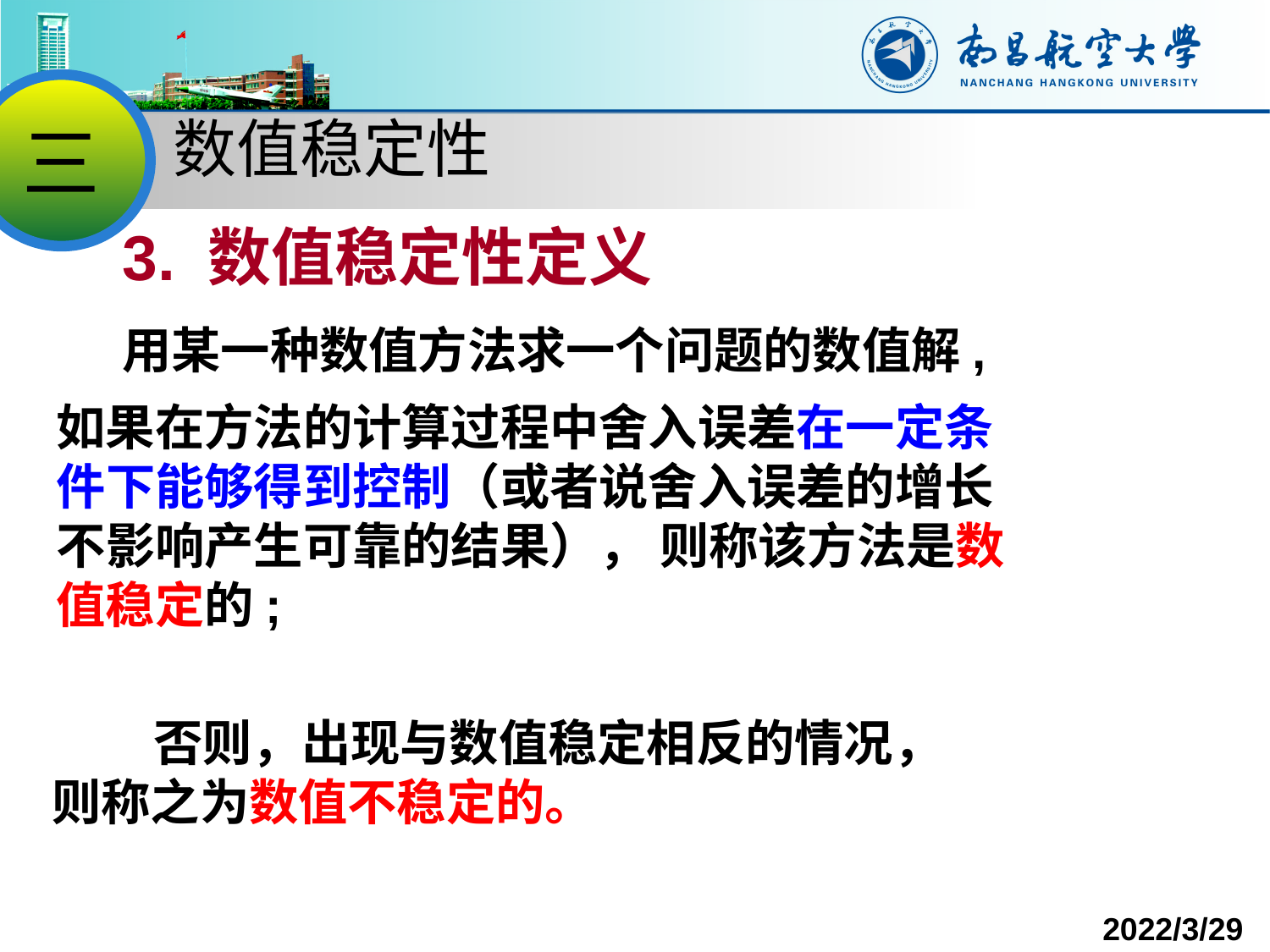

三

数值稳定性
3. 数值稳定性定义

   用某一种数值方法求一个问题的数值解,
如果在方法的计算过程中舍入误差在一定条件下能够得到控制（或者说舍入误差的增长不影响产生可靠的结果）， 则称该方法是数值稳定的;
        否则，出现与数值稳定相反的情况，则称之为数值不稳定的。